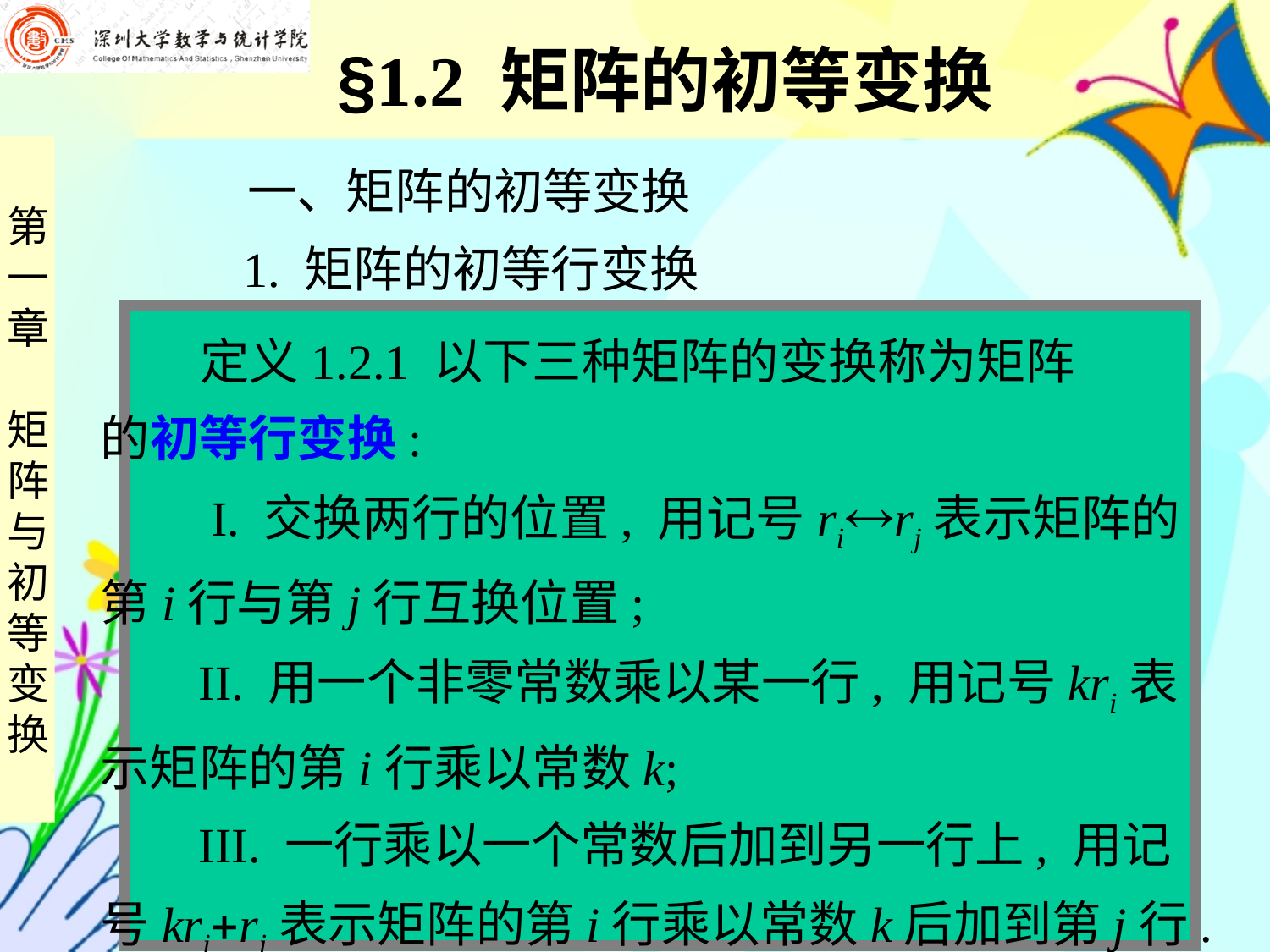

§1.2 矩阵的初等变换
        一、矩阵的初等变换
        1. 矩阵的初等行变换

        定义1.2.1 以下三种矩阵的变换称为矩阵
的初等行变换:
         I. 交换两行的位置, 用记号ri↔rj表示矩阵的
第i行与第j行互换位置;
        II. 用一个非零常数乘以某一行, 用记号kri表
示矩阵的第i行乘以常数k;
        III. 一行乘以一个常数后加到另一行上, 用记
号kri+rj表示矩阵的第i行乘以常数k后加到第j行.